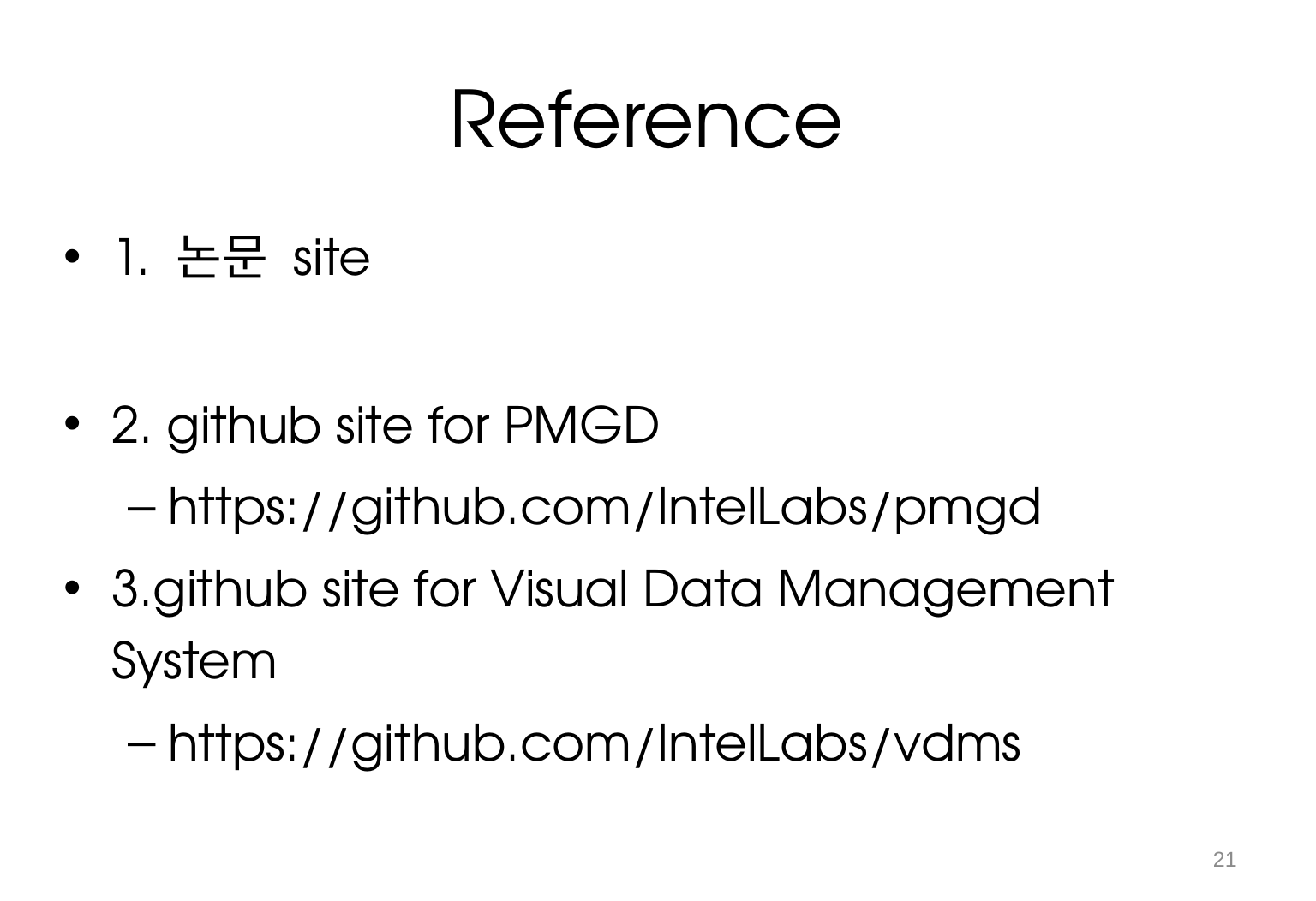

# Reference
1. 논문 site

2. github site for PMGD
https://github.com/IntelLabs/pmgd
3.github site for Visual Data Management System
https://github.com/IntelLabs/vdms
21